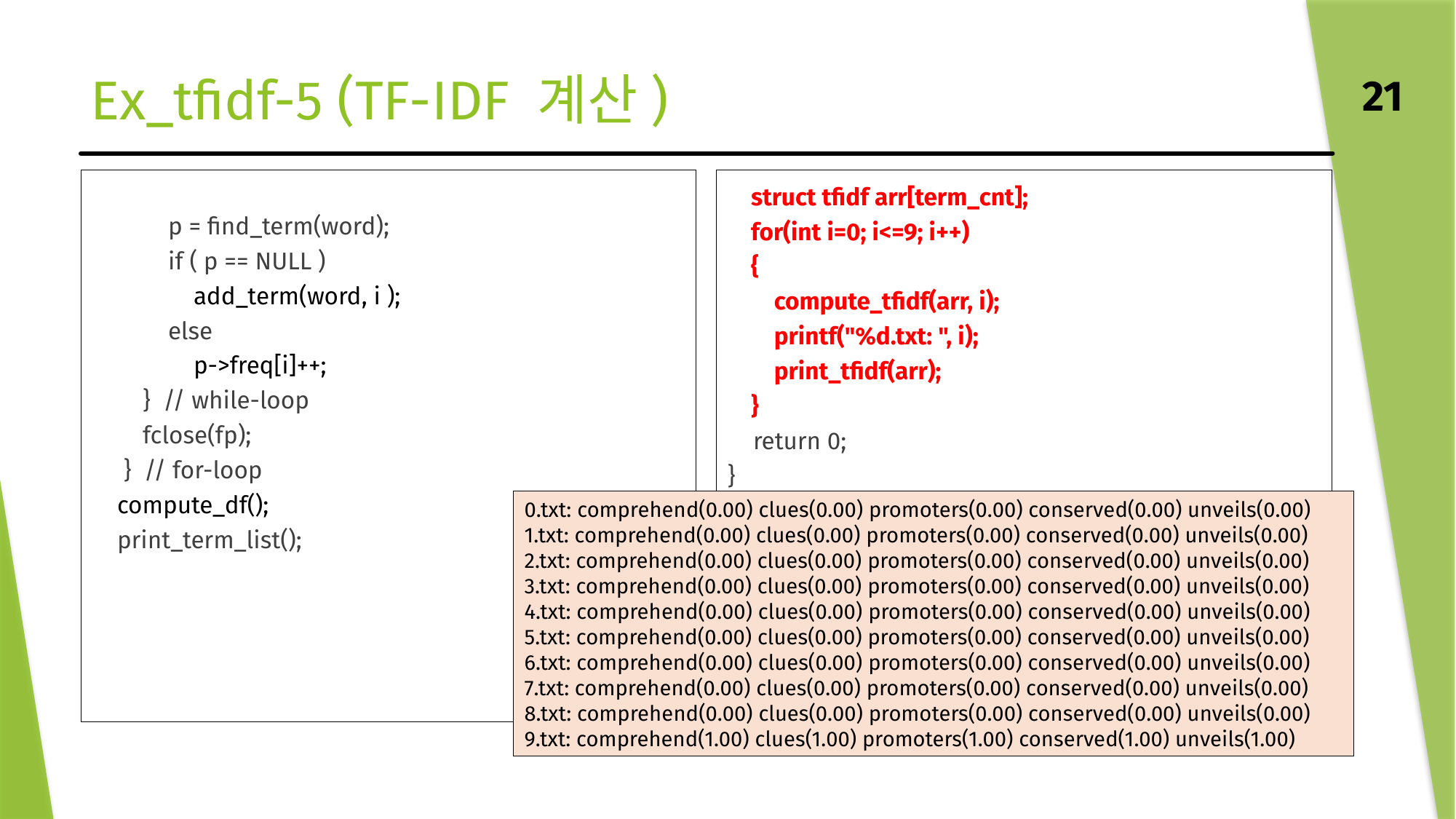

# Ex_tfidf-5 (TF-IDF 계산)
21

            p = find_term(word);
            if ( p == NULL )
                add_term(word, i );
            else
                p->freq[i]++;
        }  // while-loop
        fclose(fp);
     }  // for-loop
    compute_df();
    print_term_list();
    struct tfidf arr[term_cnt];
    for(int i=0; i<=9; i++)
    {
        compute_tfidf(arr, i);
        printf("%d.txt: ", i);
        print_tfidf(arr);
    }
    return 0;
}
0.txt: comprehend(0.00) clues(0.00) promoters(0.00) conserved(0.00) unveils(0.00)
1.txt: comprehend(0.00) clues(0.00) promoters(0.00) conserved(0.00) unveils(0.00)
2.txt: comprehend(0.00) clues(0.00) promoters(0.00) conserved(0.00) unveils(0.00)
3.txt: comprehend(0.00) clues(0.00) promoters(0.00) conserved(0.00) unveils(0.00)
4.txt: comprehend(0.00) clues(0.00) promoters(0.00) conserved(0.00) unveils(0.00)
5.txt: comprehend(0.00) clues(0.00) promoters(0.00) conserved(0.00) unveils(0.00)
6.txt: comprehend(0.00) clues(0.00) promoters(0.00) conserved(0.00) unveils(0.00)
7.txt: comprehend(0.00) clues(0.00) promoters(0.00) conserved(0.00) unveils(0.00)
8.txt: comprehend(0.00) clues(0.00) promoters(0.00) conserved(0.00) unveils(0.00)
9.txt: comprehend(1.00) clues(1.00) promoters(1.00) conserved(1.00) unveils(1.00)